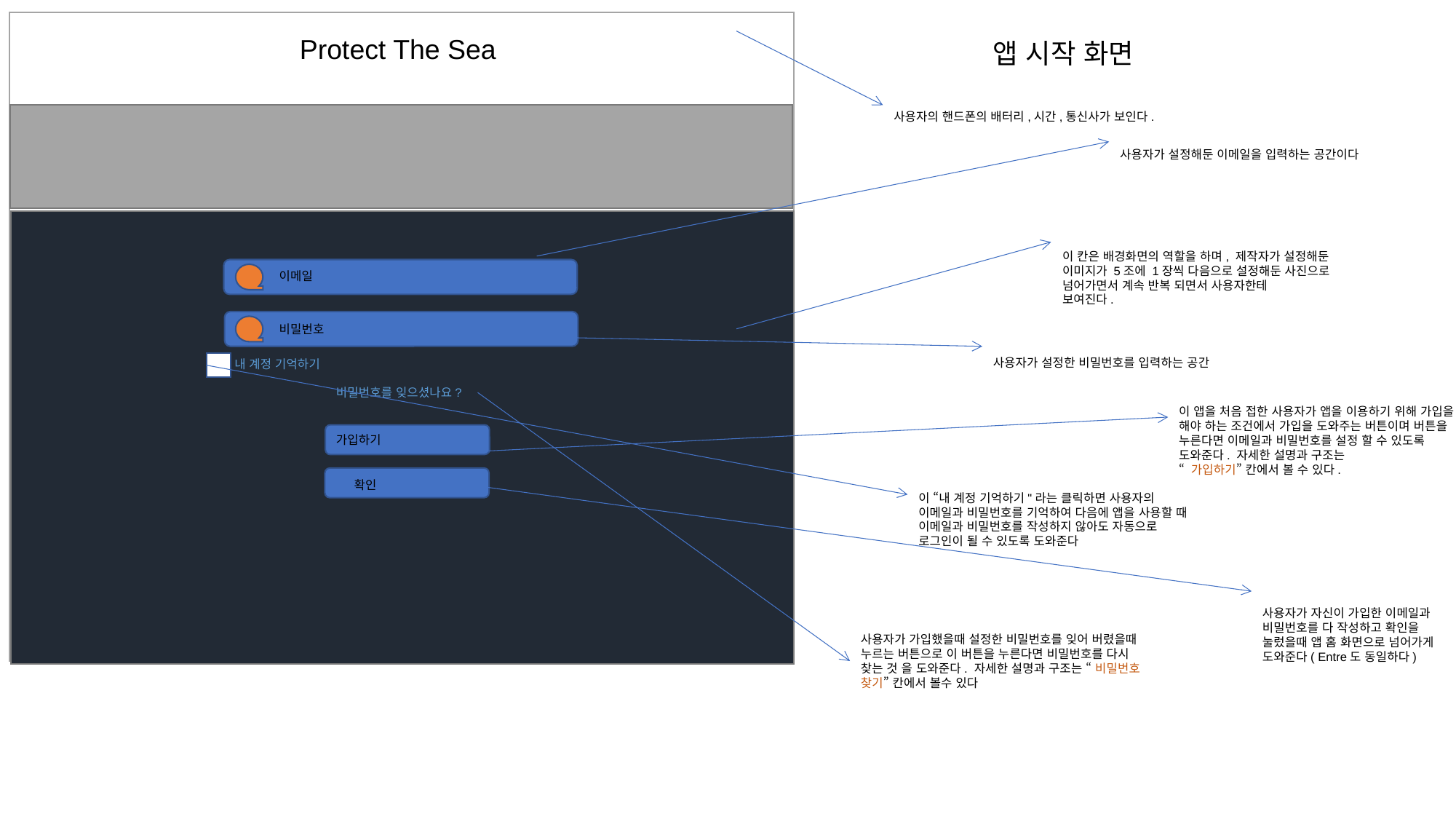

Protect The Sea

앱 시작 화면
사용자의 핸드폰의 배터리,시간,통신사가 보인다.

사용자가 설정해둔 이메일을 입력하는 공간이다

이 칸은 배경화면의 역할을 하며, 제작자가 설정해둔 이미지가 5조에 1장씩 다음으로 설정해둔 사진으로 넘어가면서 계속 반복 되면서 사용자한테
보여진다.

이메일

비밀번호

사용자가 설정한 비밀번호를 입력하는 공간
내 계정 기억하기

비밀번호를 잊으셨나요?
이 앱을 처음 접한 사용자가 앱을 이용하기 위해 가입을 해야 하는 조건에서 가입을 도와주는 버튼이며 버튼을 누른다면 이메일과 비밀번호를 설정 할 수 있도록 도와준다. 자세한 설명과 구조는
“ 가입하기” 칸에서 볼 수 있다.

가입하기

확인
이 “내 계정 기억하기"라는 클릭하면 사용자의 이메일과 비밀번호를 기억하여 다음에 앱을 사용할 때 이메일과 비밀번호를 작성하지 않아도 자동으로 로그인이 될 수 있도록 도와준다
사용자가 자신이 가입한 이메일과 비밀번호를 다 작성하고 확인을 눌렀을때 앱 홈 화면으로 넘어가게 도와준다( Entre도 동일하다)
사용자가 가입했을때 설정한 비밀번호를 잊어 버렸을때 누르는 버튼으로 이 버튼을 누른다면 비밀번호를 다시 찾는 것 을 도와준다. 자세한 설명과 구조는 “ 비밀번호 찾기” 칸에서 볼수 있다